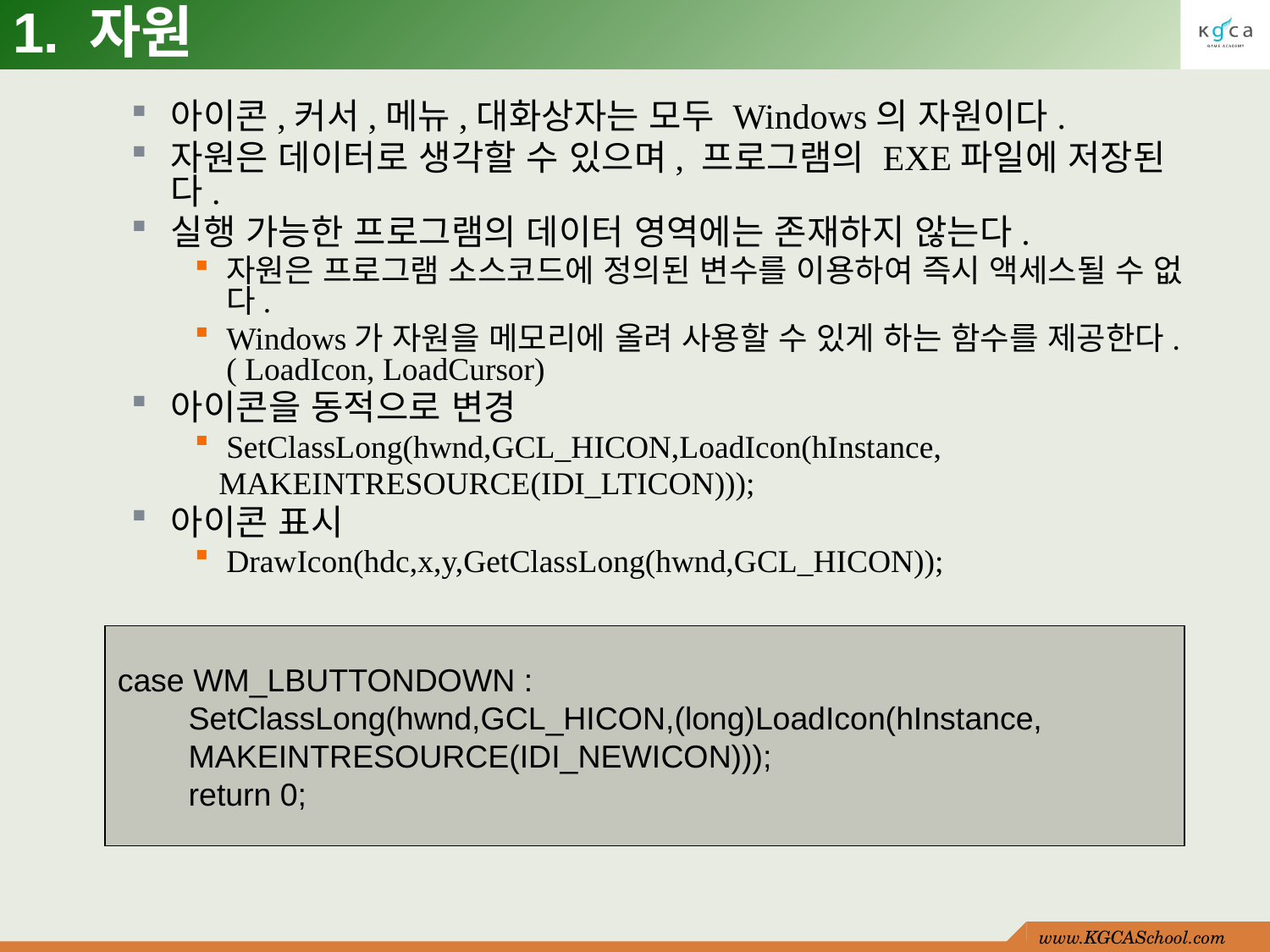

# 1. 자원
아이콘,커서,메뉴,대화상자는 모두 Windows의 자원이다.
자원은 데이터로 생각할 수 있으며, 프로그램의 EXE파일에 저장된다.
실행 가능한 프로그램의 데이터 영역에는 존재하지 않는다.
자원은 프로그램 소스코드에 정의된 변수를 이용하여 즉시 액세스될 수 없다.
Windows가 자원을 메모리에 올려 사용할 수 있게 하는 함수를 제공한다. ( LoadIcon, LoadCursor)
아이콘을 동적으로 변경
SetClassLong(hwnd,GCL_HICON,LoadIcon(hInstance,
   MAKEINTRESOURCE(IDI_LTICON)));
아이콘 표시
DrawIcon(hdc,x,y,GetClassLong(hwnd,GCL_HICON));
case WM_LBUTTONDOWN :
        SetClassLong(hwnd,GCL_HICON,(long)LoadIcon(hInstance,
        MAKEINTRESOURCE(IDI_NEWICON)));
        return 0;